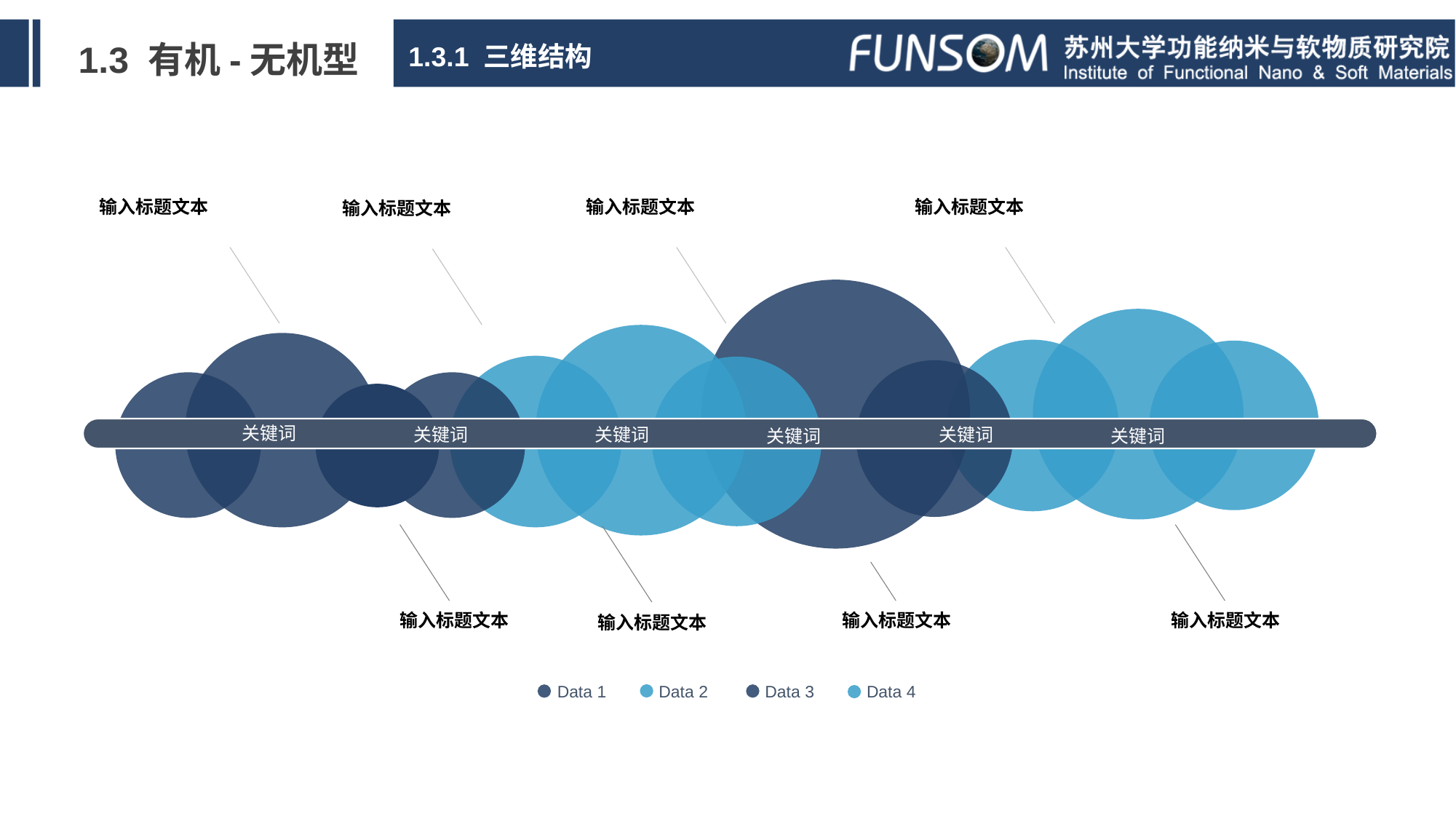

1.3 有机-无机型
1.3.1 三维结构
输入标题文本
输入标题文本
输入标题文本
输入标题文本

关键词
关键词
关键词
关键词

关键词
关键词
输入标题文本
输入标题文本
输入标题文本
输入标题文本
Data 1
Data 4
Data 3
Data 2